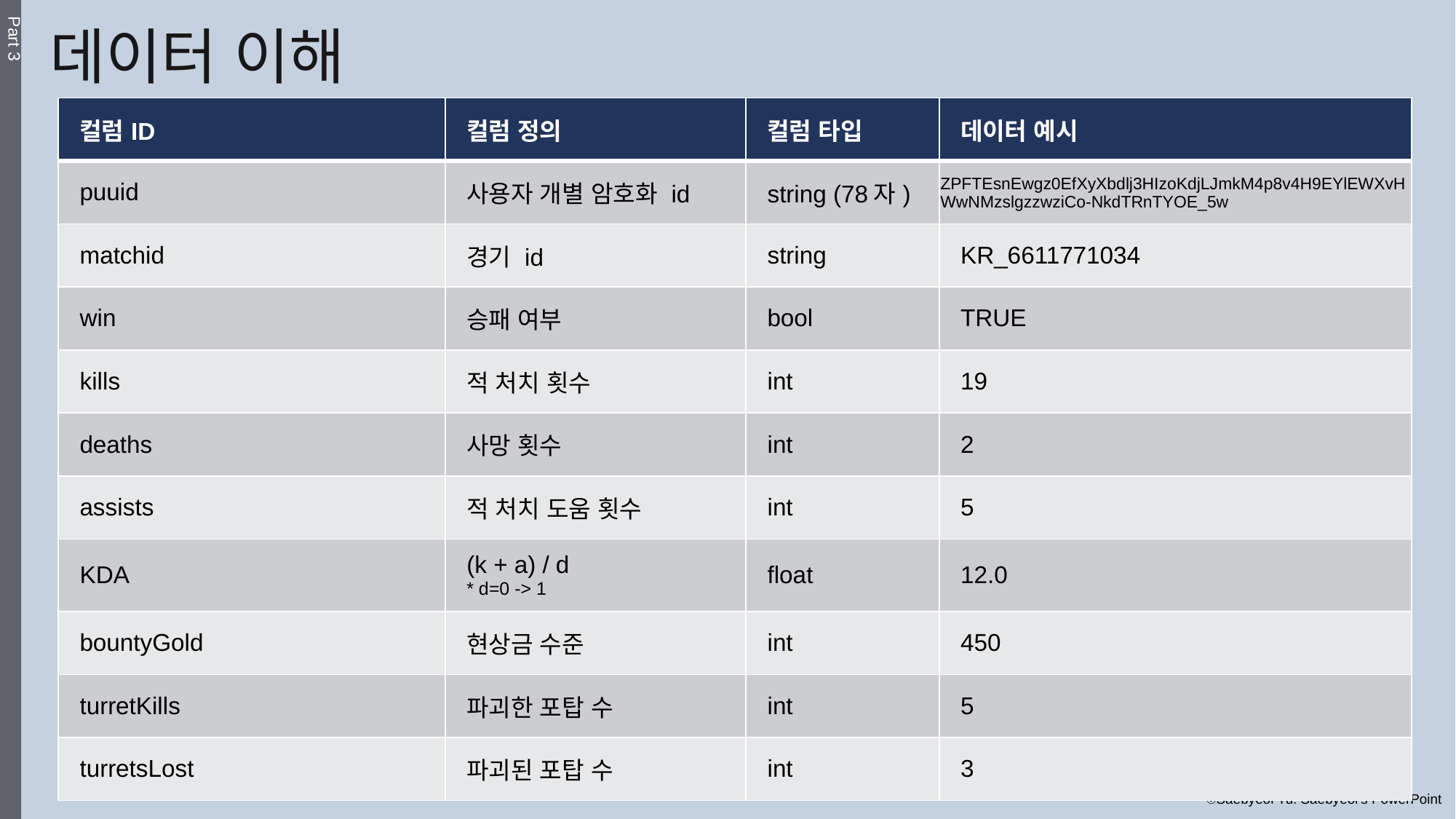

Part 3
데이터 이해
| 컬럼ID | 컬럼 정의 | 컬럼 타입 | 데이터 예시 |
| --- | --- | --- | --- |
| puuid | 사용자 개별 암호화 id | string (78자) | ZPFTEsnEwgz0EfXyXbdlj3HIzoKdjLJmkM4p8v4H9EYlEWXvHWwNMzslgzzwziCo-NkdTRnTYOE\_5w |
| matchid | 경기 id | string | KR\_6611771034 |
| win | 승패 여부 | bool | TRUE |
| kills | 적 처치 횟수 | int | 19 |
| deaths | 사망 횟수 | int | 2 |
| assists | 적 처치 도움 횟수 | int | 5 |
| KDA | (k + a) / d \* d=0 -> 1 | float | 12.0 |
| bountyGold | 현상금 수준 | int | 450 |
| turretKills | 파괴한 포탑 수 | int | 5 |
| turretsLost | 파괴된 포탑 수 | int | 3 |